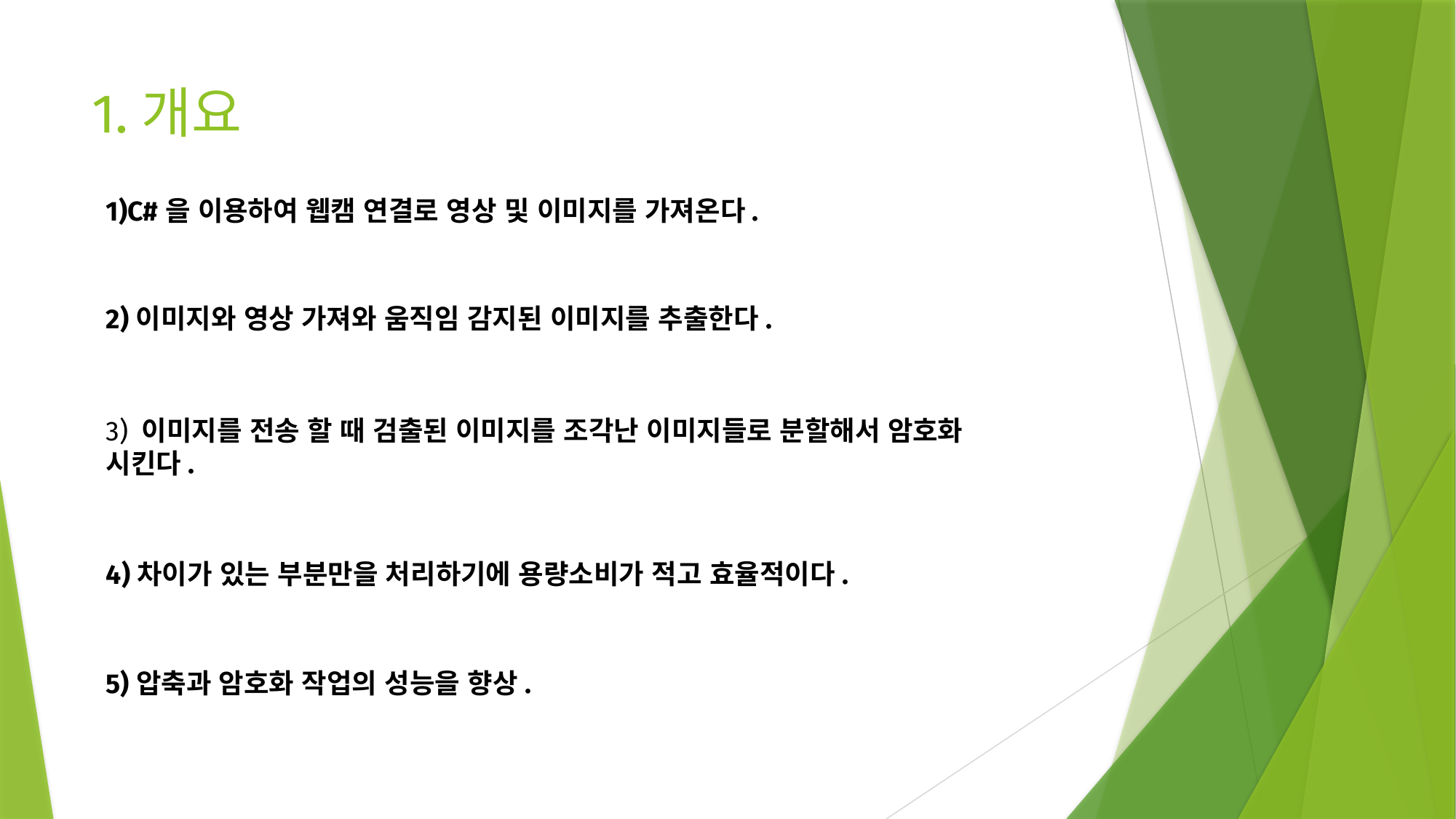

# 1.개요
1)C#을 이용하여 웹캠 연결로 영상 및 이미지를 가져온다.
2)이미지와 영상 가져와 움직임 감지된 이미지를 추출한다.
3) 이미지를 전송 할 때 검출된 이미지를 조각난 이미지들로 분할해서 암호화 시킨다.
4)차이가 있는 부분만을 처리하기에 용량소비가 적고 효율적이다.
5)압축과 암호화 작업의 성능을 향상.